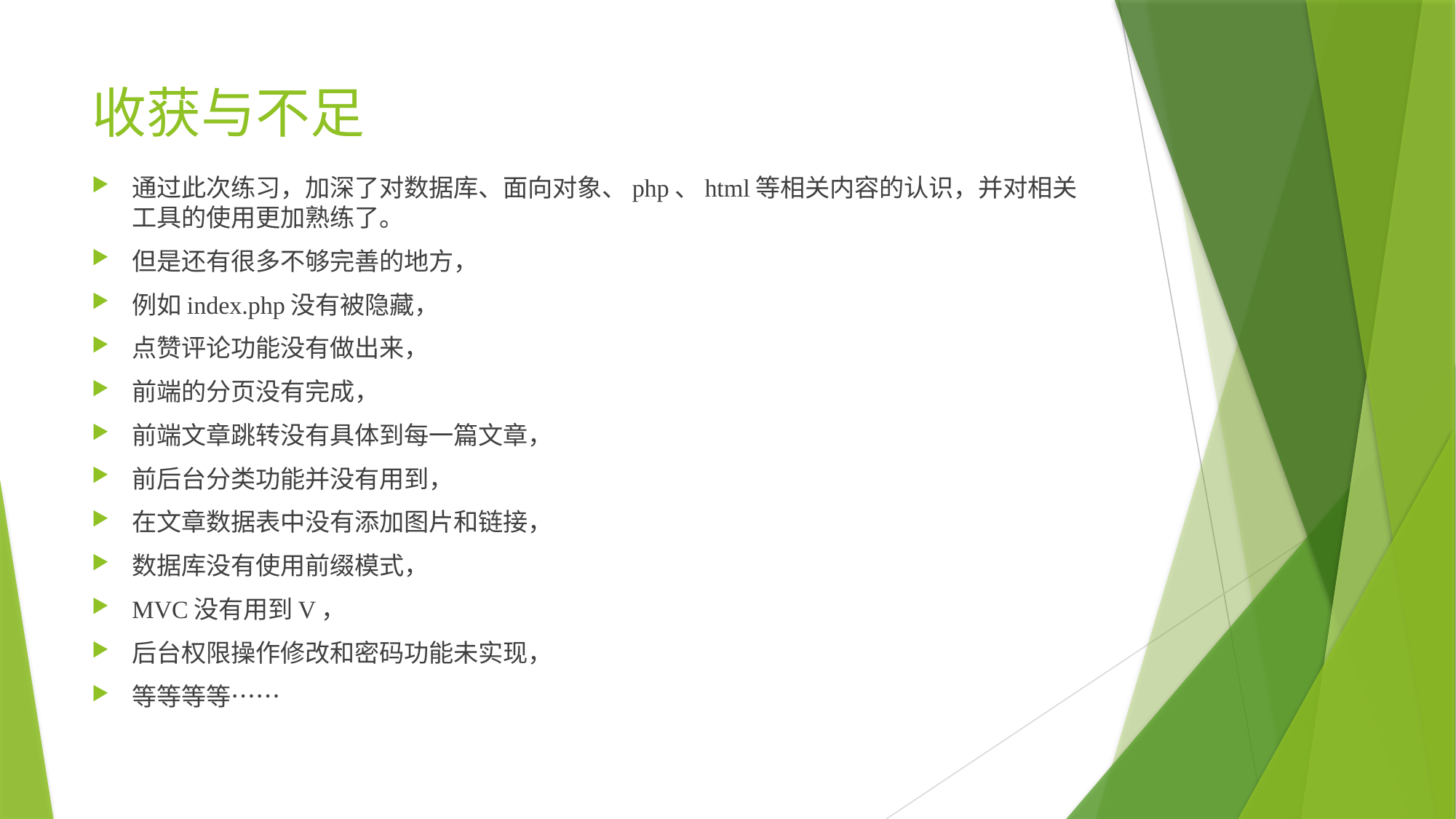

# 收获与不足
通过此次练习，加深了对数据库、面向对象、php、html等相关内容的认识，并对相关工具的使用更加熟练了。
但是还有很多不够完善的地方，
例如index.php没有被隐藏，
点赞评论功能没有做出来，
前端的分页没有完成，
前端文章跳转没有具体到每一篇文章，
前后台分类功能并没有用到，
在文章数据表中没有添加图片和链接，
数据库没有使用前缀模式，
MVC没有用到V，
后台权限操作修改和密码功能未实现，
等等等等……